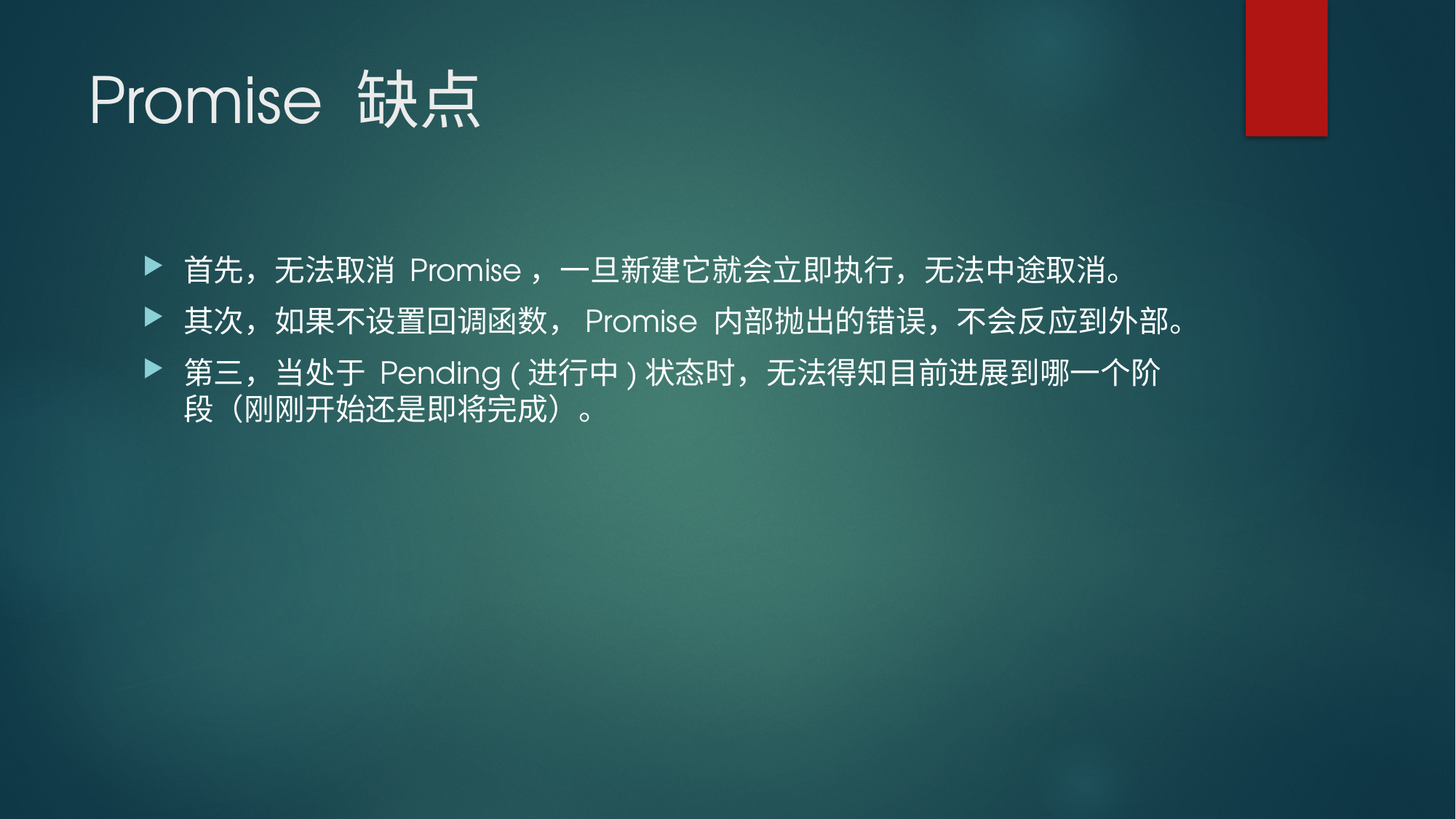

# Promise 缺点
首先，无法取消 Promise，一旦新建它就会立即执行，无法中途取消。
其次，如果不设置回调函数，Promise 内部抛出的错误，不会反应到外部。
第三，当处于 Pending (进行中)状态时，无法得知目前进展到哪一个阶段（刚刚开始还是即将完成）。